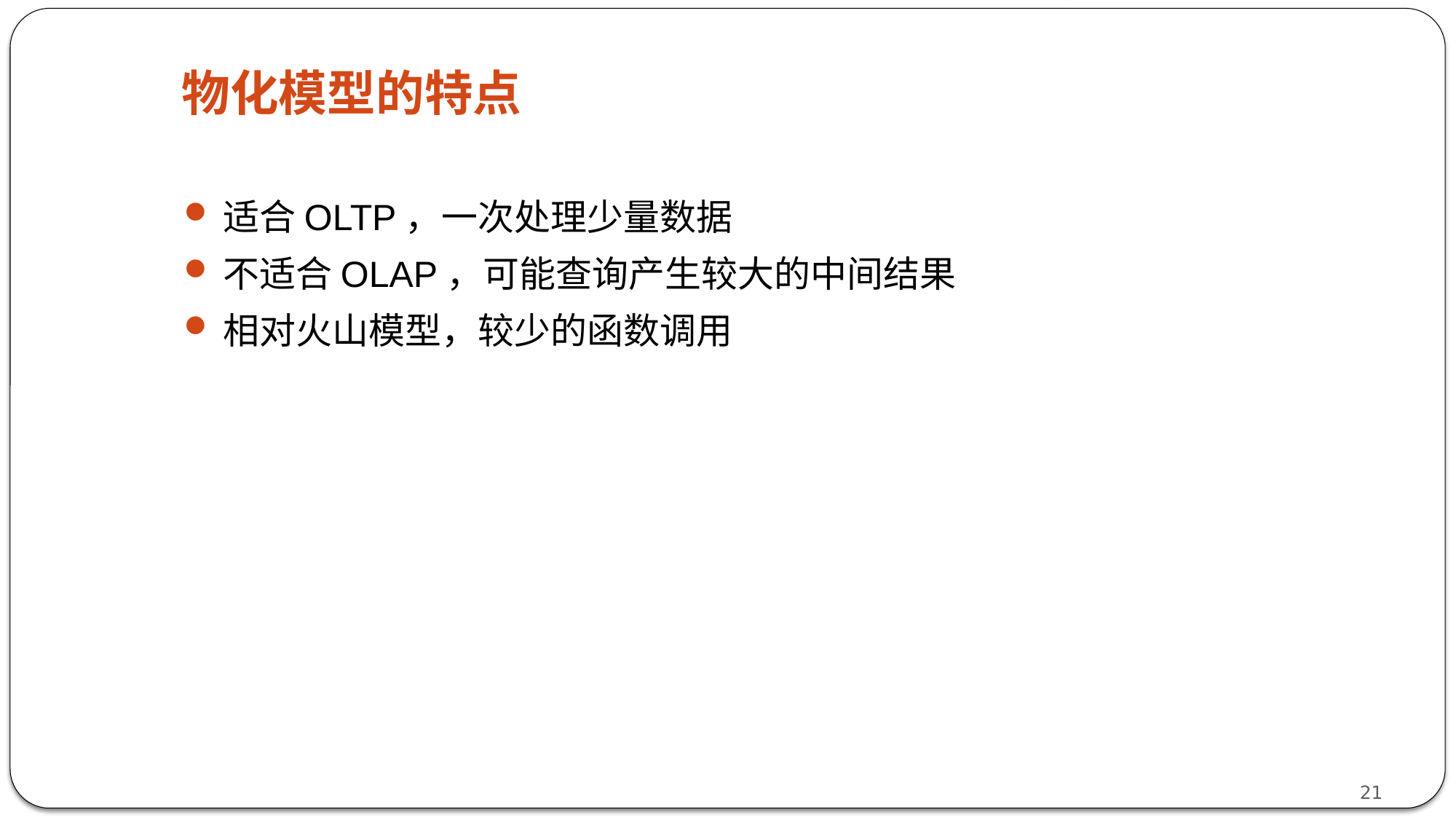

物化模型的特点
适合OLTP，一次处理少量数据
不适合OLAP，可能查询产生较大的中间结果
相对火山模型，较少的函数调用
21